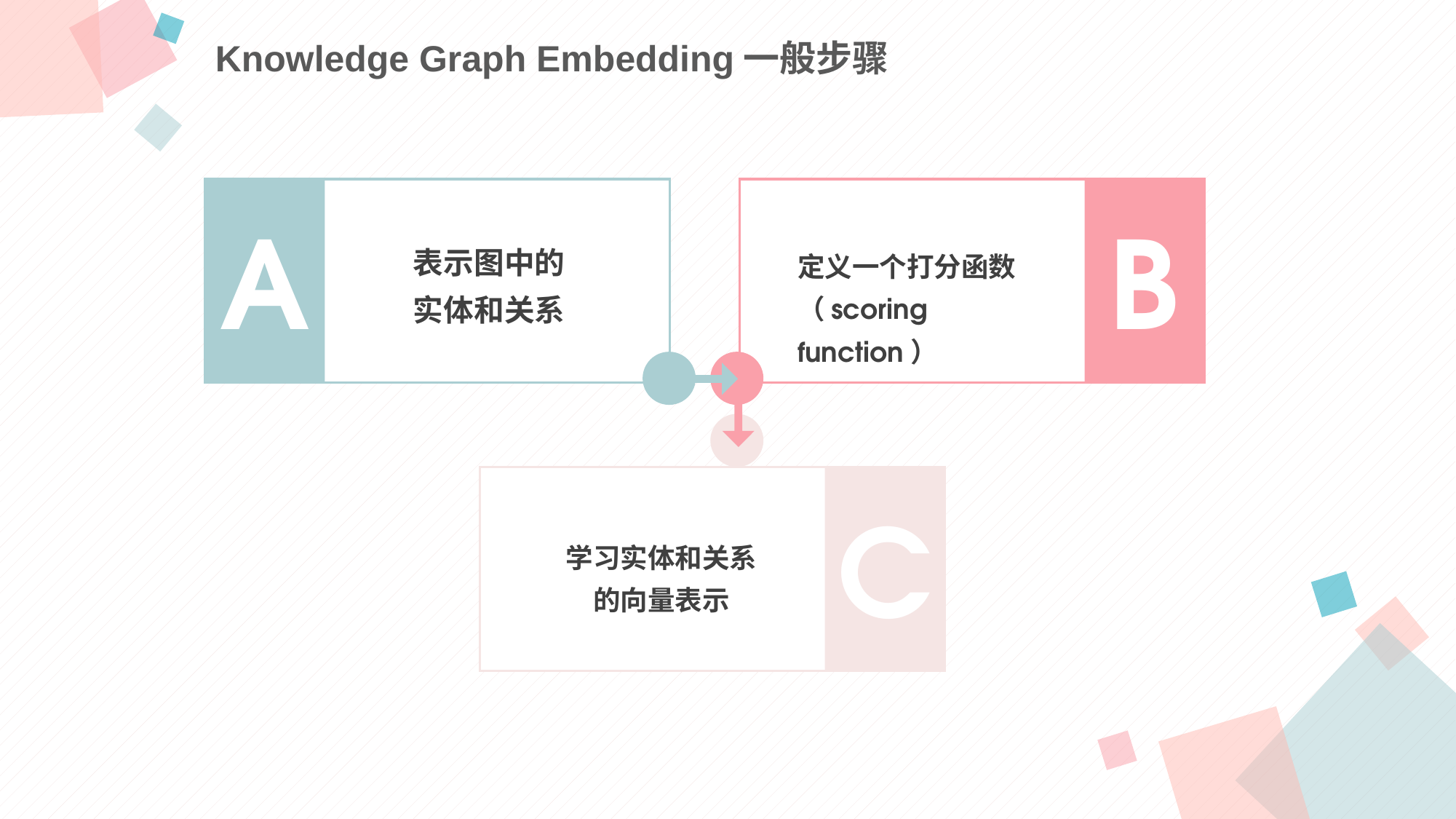

Knowledge Graph Embedding一般步骤

A
B
表示图中的
实体和关系
定义一个打分函数（scoring function）

C
学习实体和关系
的向量表示